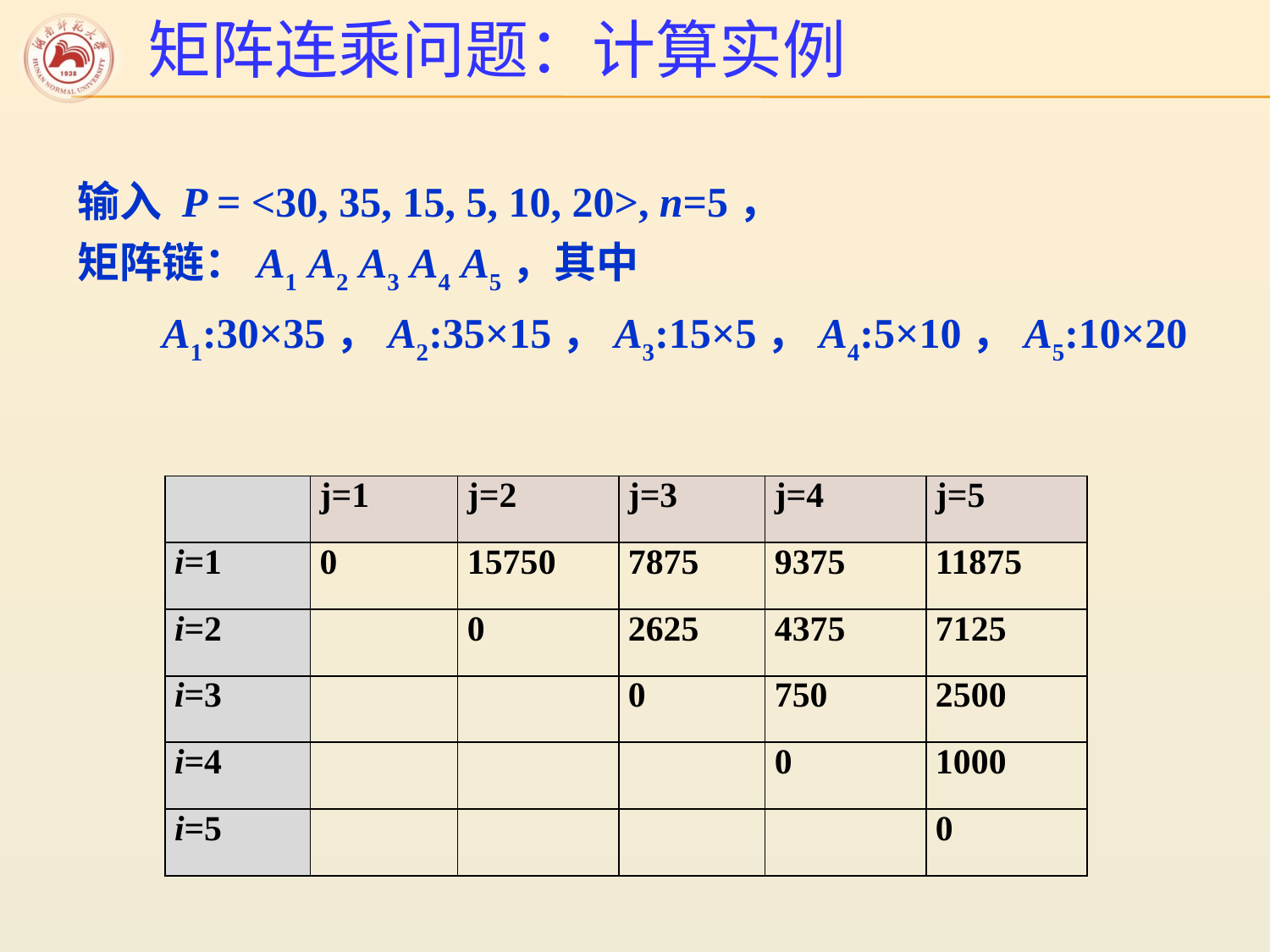

# 矩阵连乘问题：计算实例
输入 P = <30, 35, 15, 5, 10, 20>, n=5，
矩阵链：A1 A2 A3 A4 A5，其中
        A1:30×35，A2:35×15，A3:15×5，A4:5×10，A5:10×20
|  | j=1 | j=2 | j=3 | j=4 | j=5 |
| --- | --- | --- | --- | --- | --- |
| i=1 | 0 | 15750 | 7875 | 9375 | 11875 |
| i=2 |  | 0 | 2625 | 4375 | 7125 |
| i=3 |  |  | 0 | 750 | 2500 |
| i=4 |  |  |  | 0 | 1000 |
| i=5 |  |  |  |  | 0 |